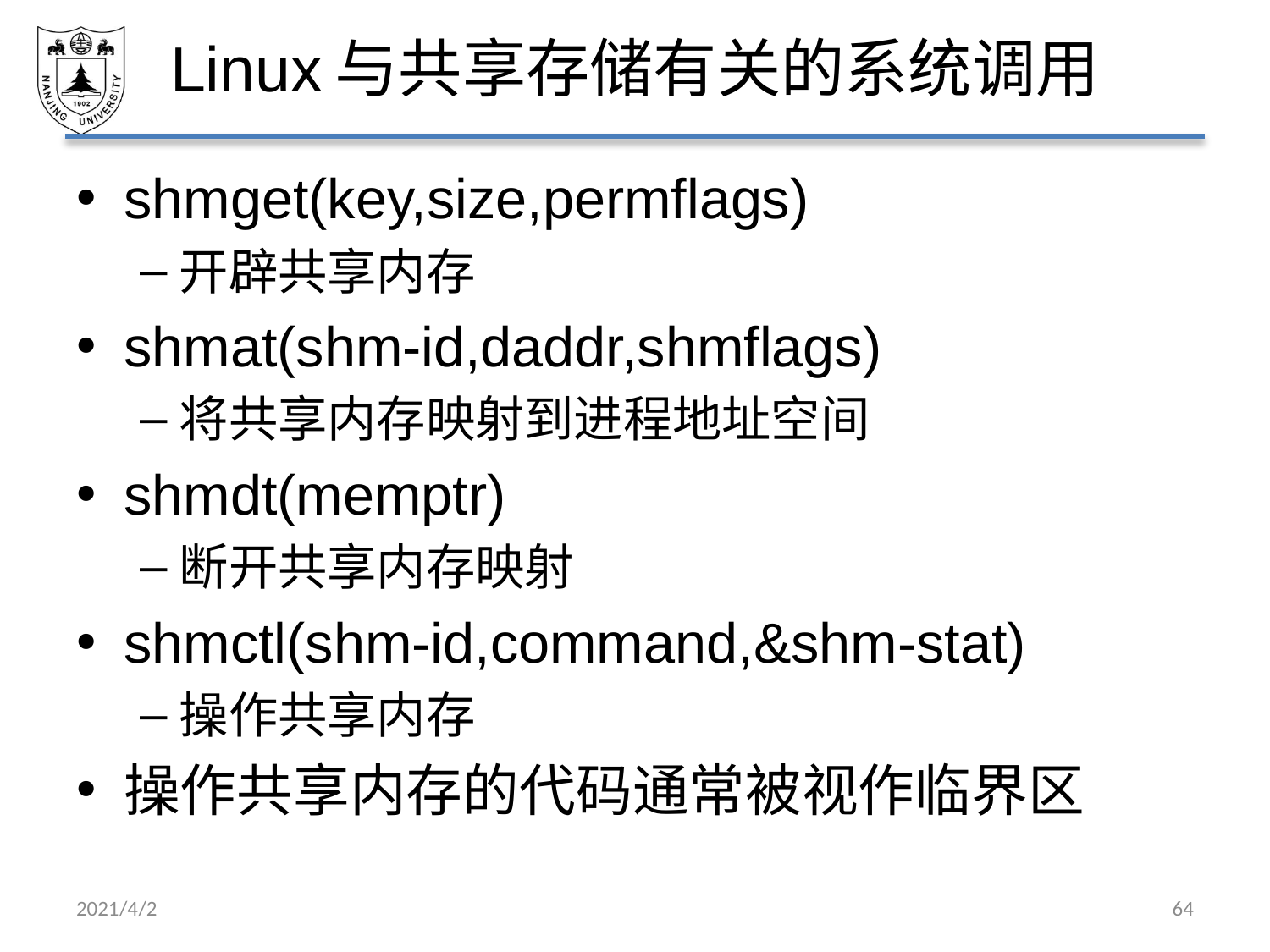

# Linux与共享存储有关的系统调用
shmget(key,size,permflags)
开辟共享内存
shmat(shm-id,daddr,shmflags)
将共享内存映射到进程地址空间
shmdt(memptr)
断开共享内存映射
shmctl(shm-id,command,&shm-stat)
操作共享内存
操作共享内存的代码通常被视作临界区

2021/4/2
64